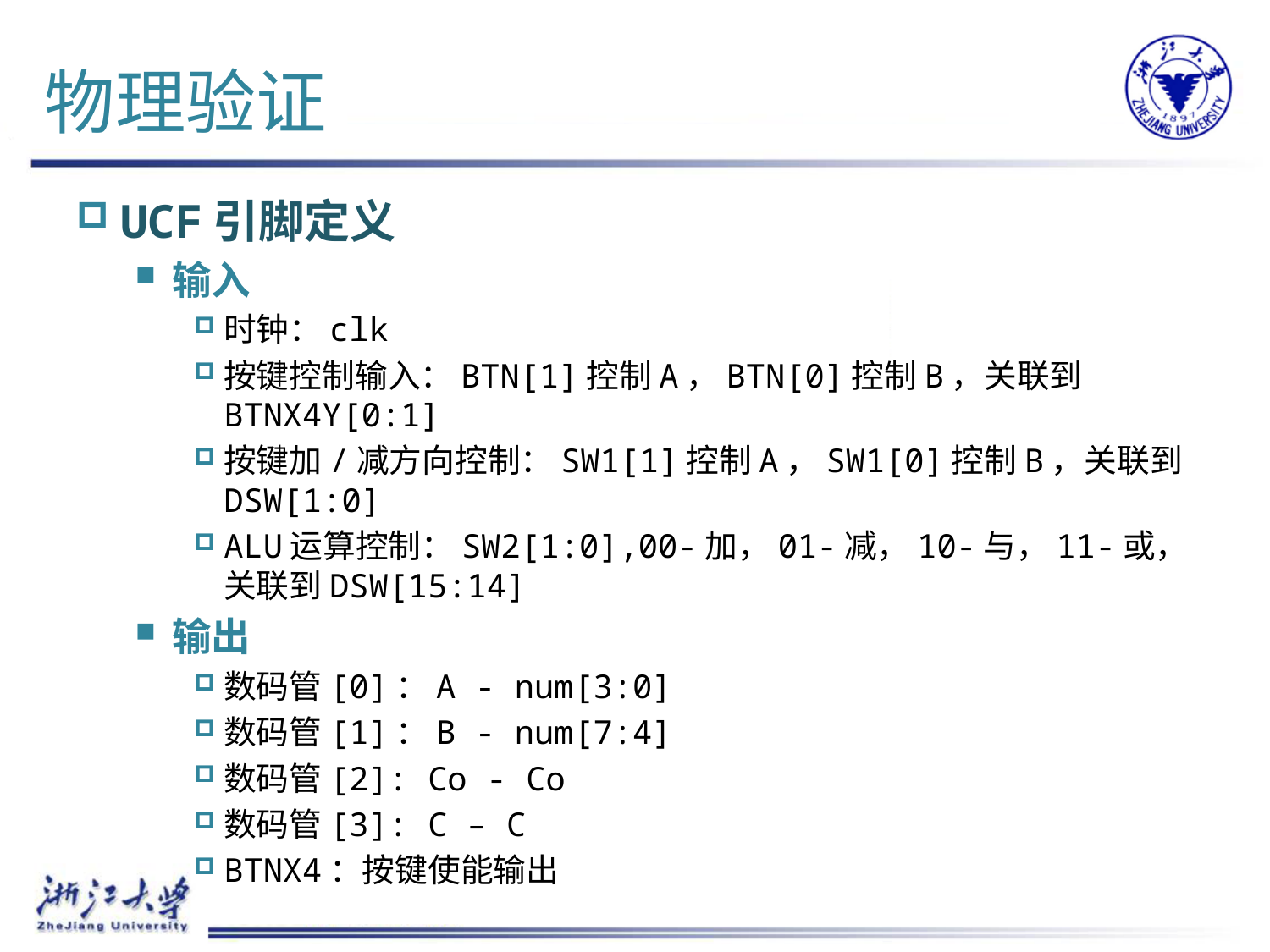

# 物理验证
UCF引脚定义
输入
时钟：clk
按键控制输入：BTN[1]控制A，BTN[0]控制B，关联到BTNX4Y[0:1]
按键加/减方向控制：SW1[1]控制A，SW1[0]控制B，关联到DSW[1:0]
ALU运算控制：SW2[1:0],00-加，01-减，10-与，11-或，关联到DSW[15:14]
输出
数码管[0]：A - num[3:0]
数码管[1]：B - num[7:4]
数码管[2]: Co - Co
数码管[3]: C – C
BTNX4：按键使能输出